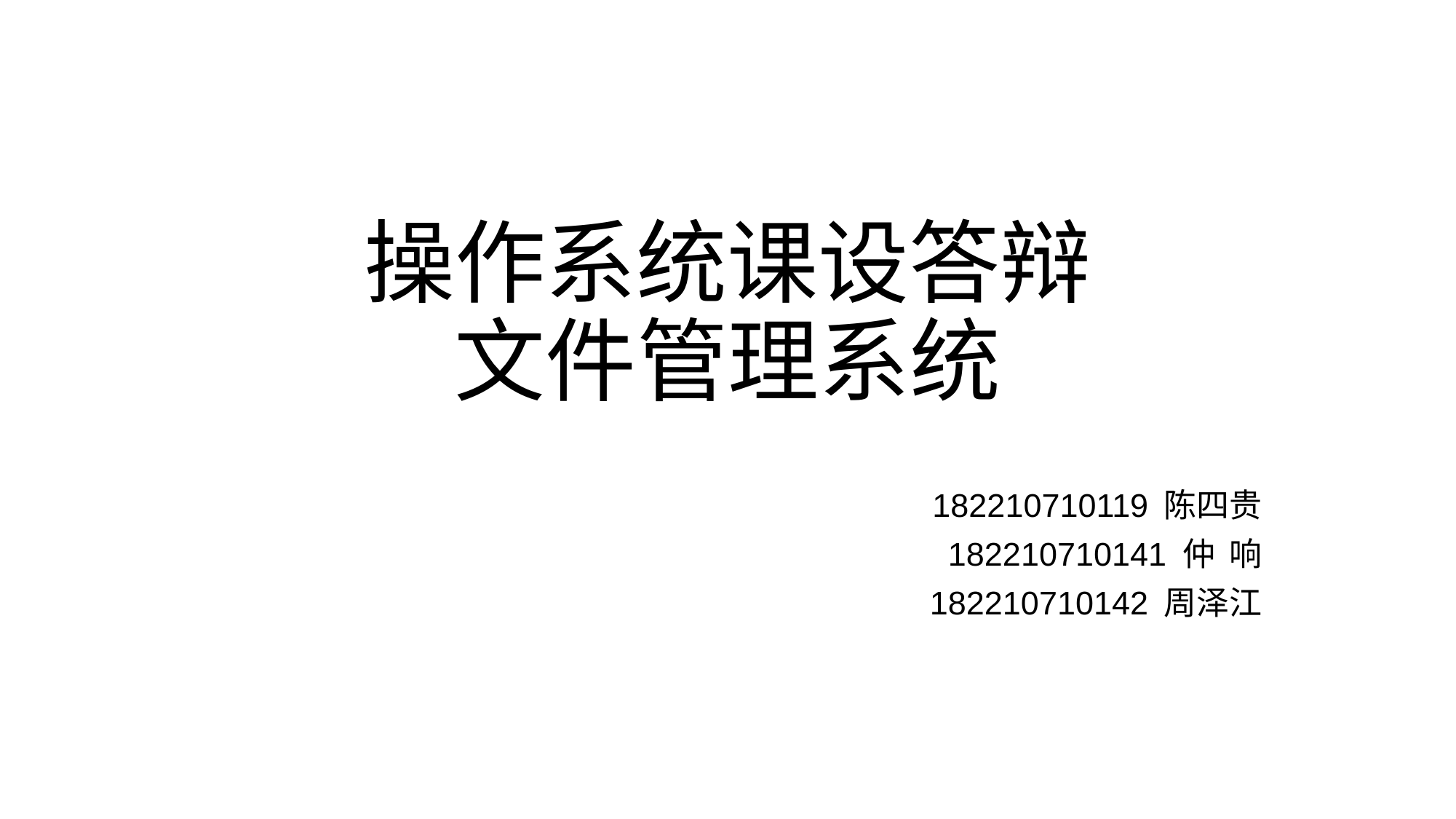

# 操作系统课设答辩 文件管理系统

182210710119 陈四贵
182210710141 仲  响
182210710142 周泽江